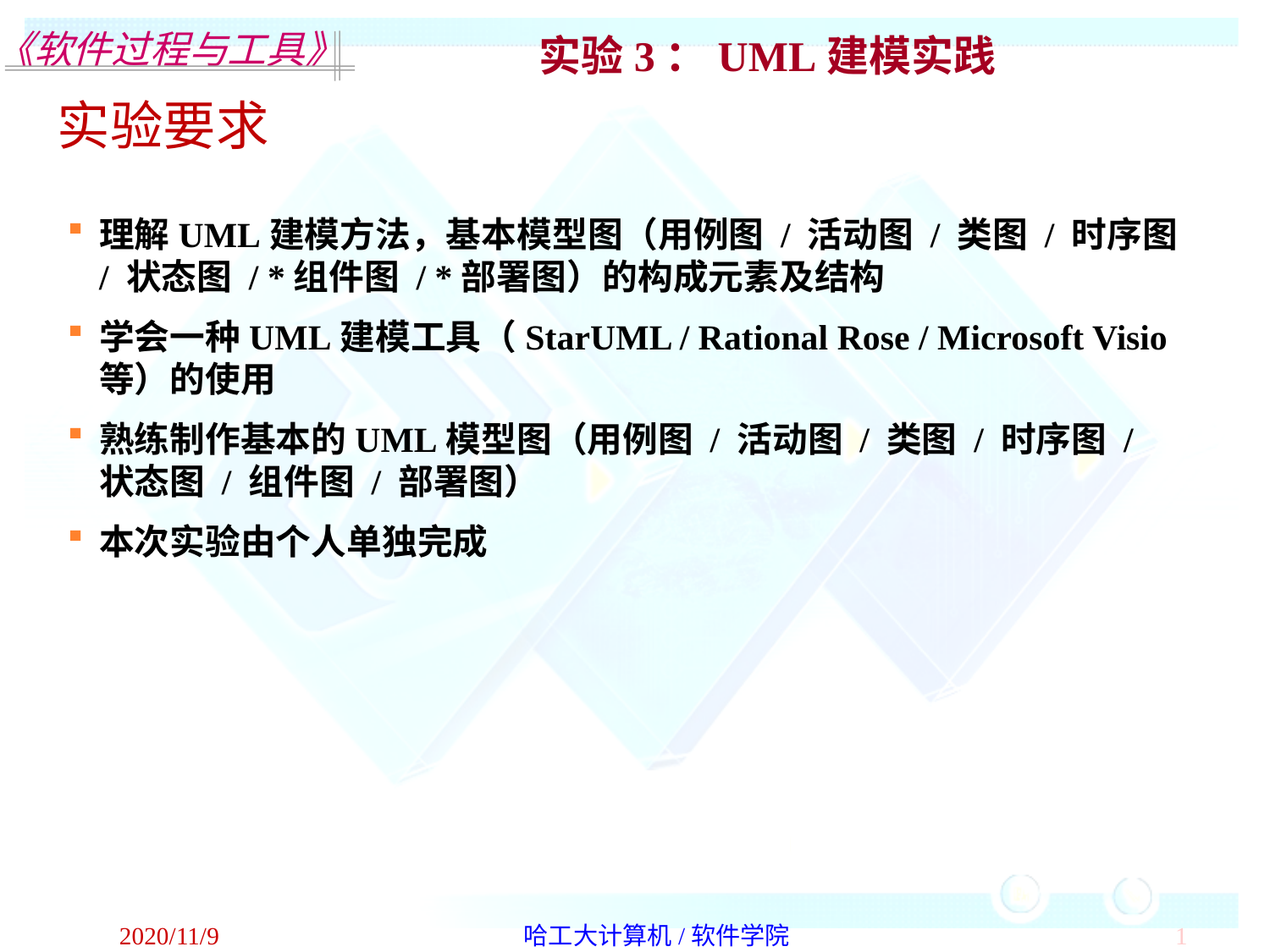

实验3：UML建模实践
实验要求
理解UML建模方法，基本模型图（用例图 / 活动图 / 类图 / 时序图 / 状态图 / *组件图 / *部署图）的构成元素及结构
学会一种UML建模工具（StarUML / Rational Rose / Microsoft Visio等）的使用
熟练制作基本的UML模型图（用例图 / 活动图 / 类图 / 时序图 / 状态图 / 组件图 / 部署图）
本次实验由个人单独完成